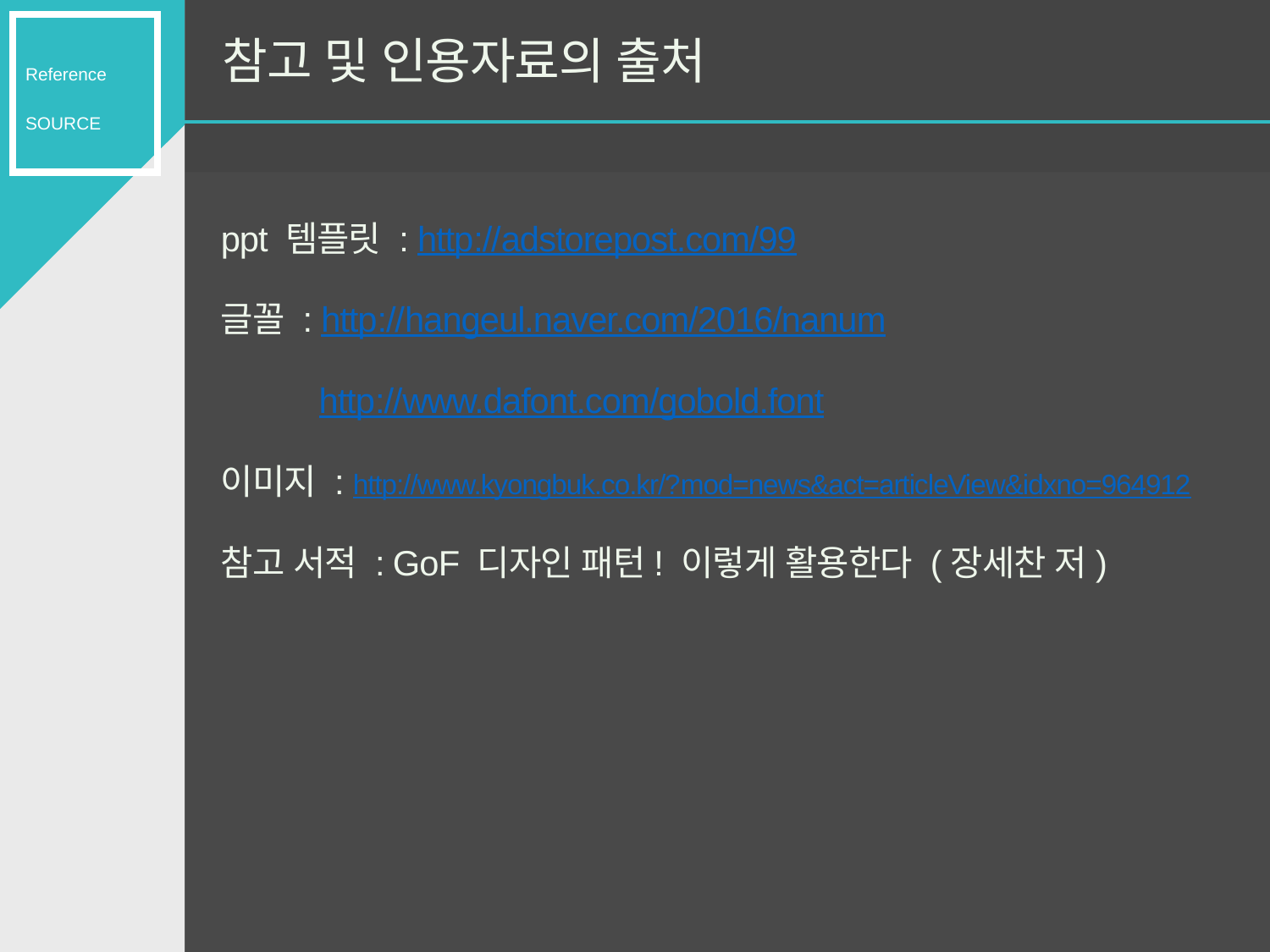

Reference
SOURCE
# 참고 및 인용자료의 출처

ppt 템플릿 : http://adstorepost.com/99
글꼴 : http://hangeul.naver.com/2016/nanum
           http://www.dafont.com/gobold.font
이미지 : http://www.kyongbuk.co.kr/?mod=news&act=articleView&idxno=964912
참고 서적 : GoF 디자인 패턴! 이렇게 활용한다 (장세찬 저)